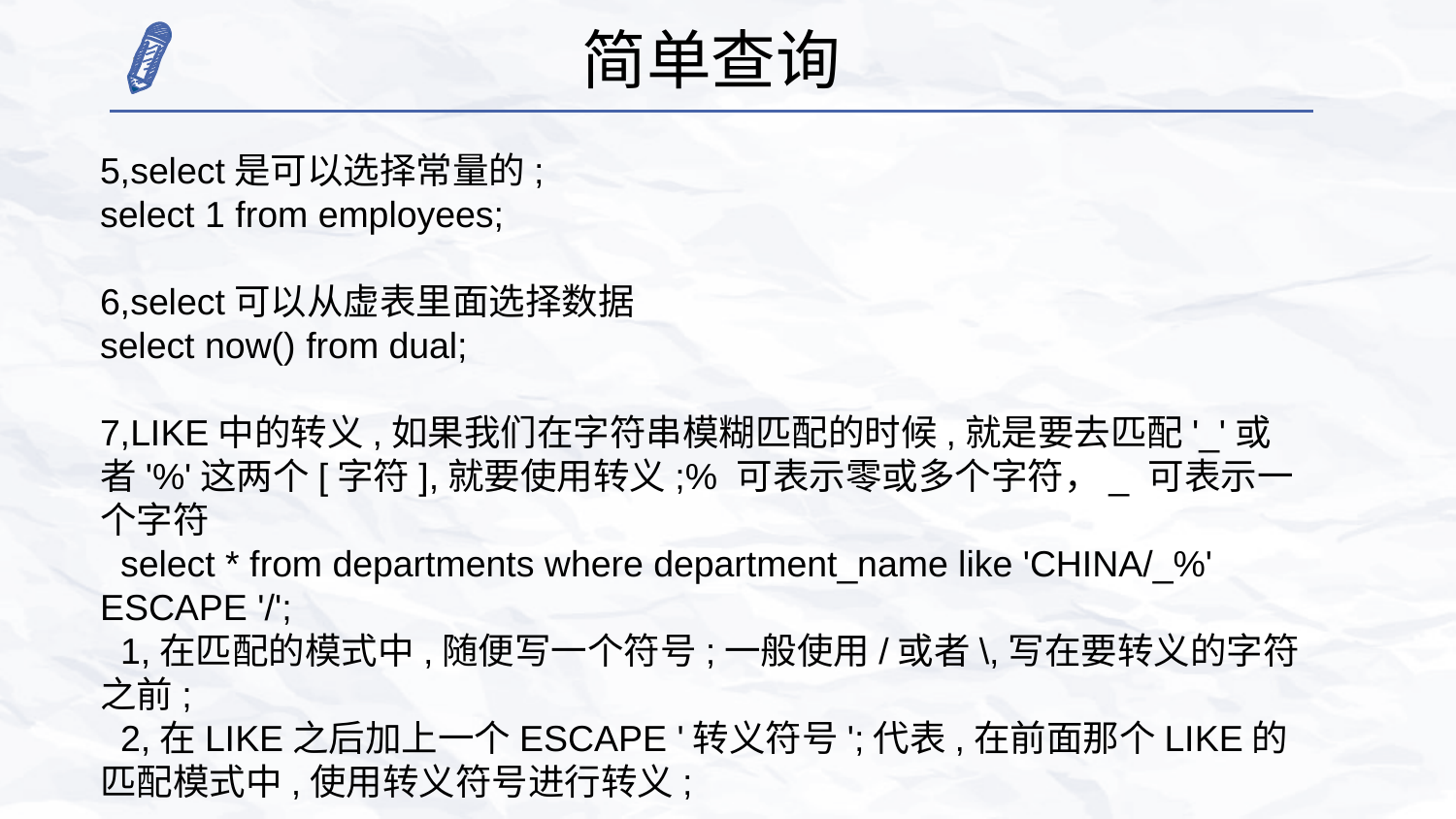

简单查询

5,select是可以选择常量的;
select 1 from employees;

6,select可以从虚表里面选择数据
select now() from dual;

7,LIKE中的转义,如果我们在字符串模糊匹配的时候,就是要去匹配'_'或者'%'这两个[字符],就要使用转义;% 可表示零或多个字符，_ 可表示一个字符
  select * from departments where department_name like 'CHINA/_%' ESCAPE '/';
  1,在匹配的模式中,随便写一个符号;一般使用/或者\,写在要转义的字符之前;
  2,在LIKE之后加上一个ESCAPE '转义符号';代表,在前面那个LIKE的匹配模式中,使用转义符号进行转义;